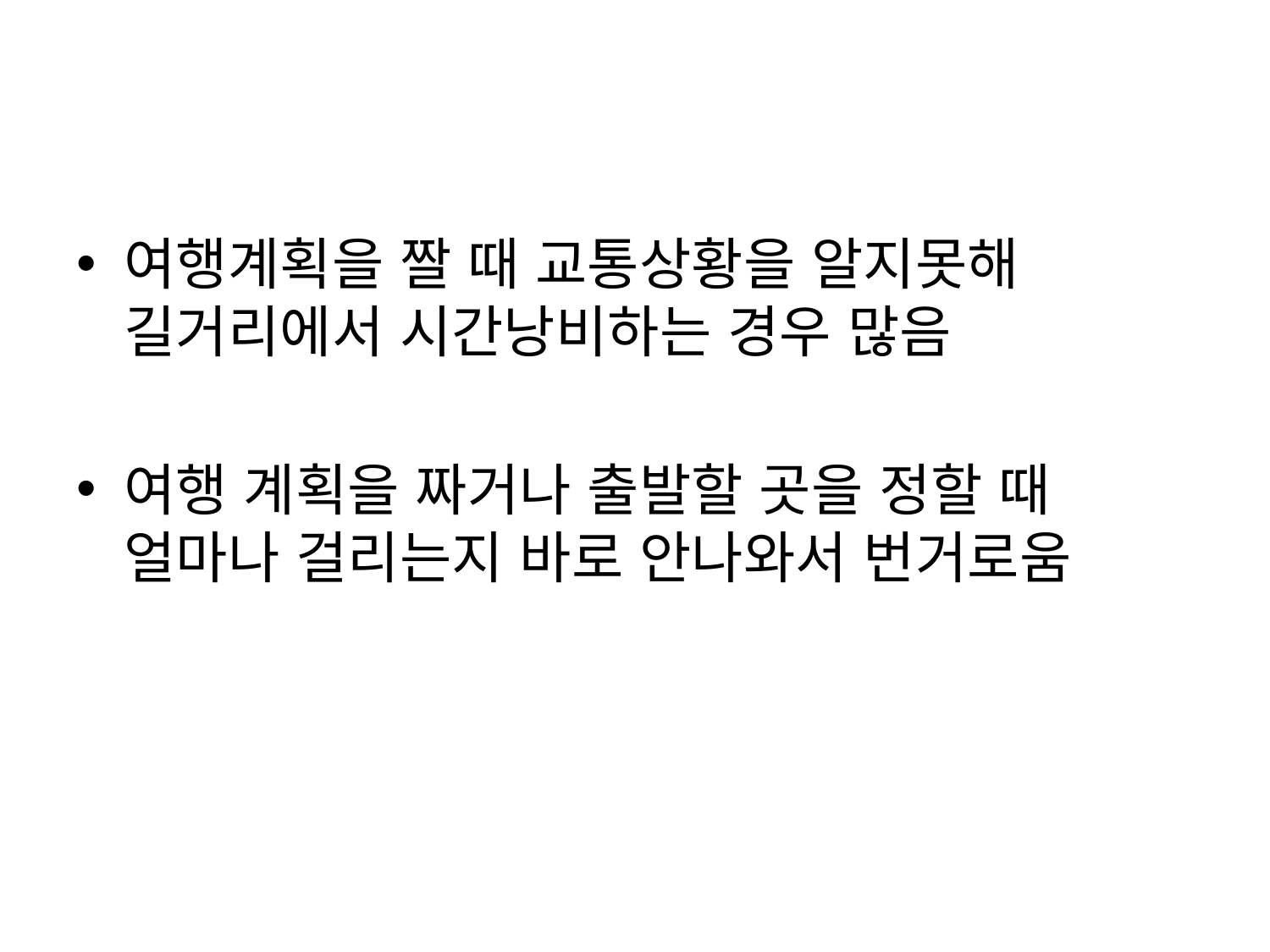

#
여행계획을 짤 때 교통상황을 알지못해 길거리에서 시간낭비하는 경우 많음

여행 계획을 짜거나 출발할 곳을 정할 때 얼마나 걸리는지 바로 안나와서 번거로움